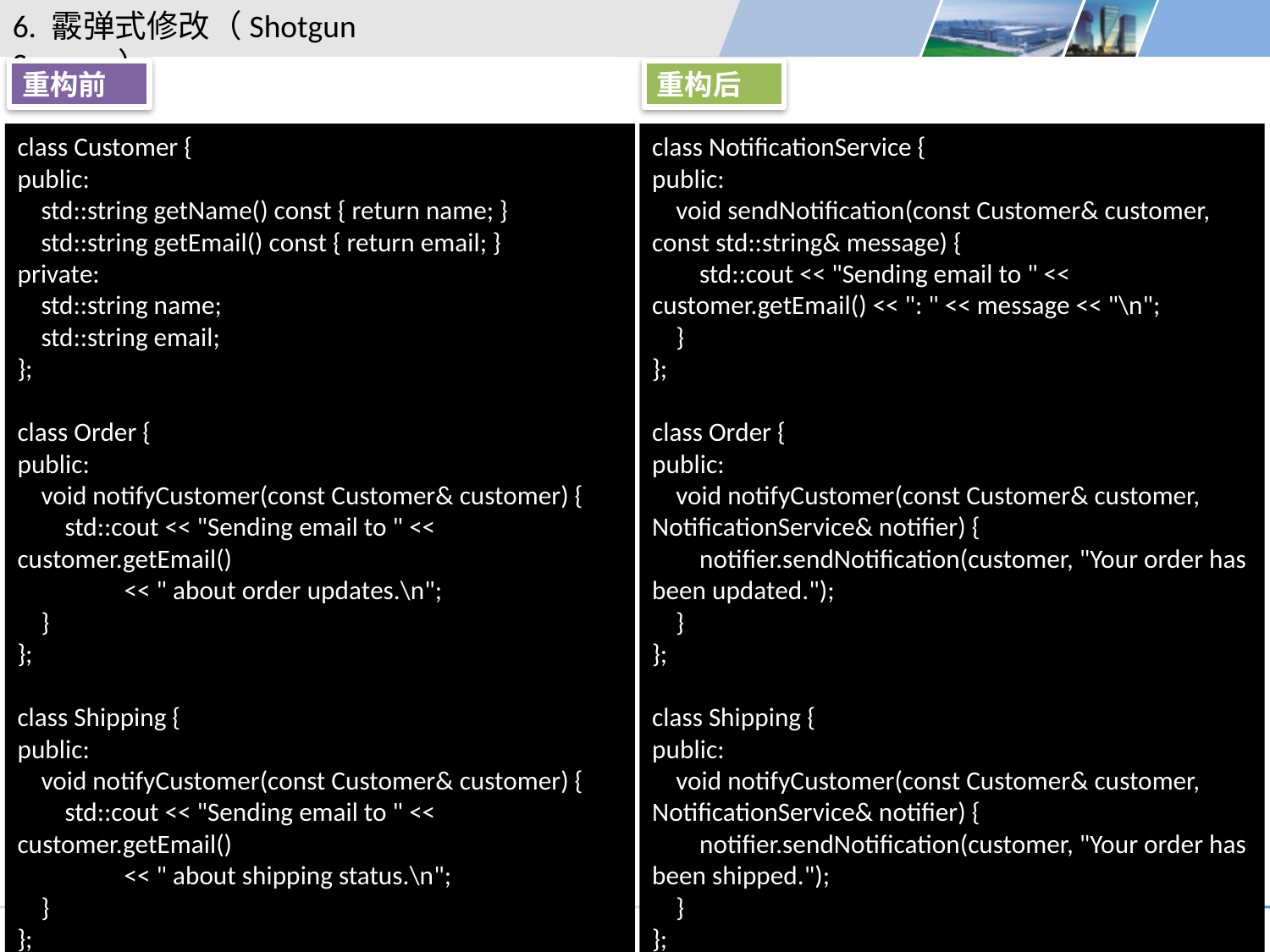

6. 霰弹式修改（Shotgun Surgery）
重构前
重构后

class Customer {
public:
    std::string getName() const { return name; }
    std::string getEmail() const { return email; }
private:
    std::string name;
    std::string email;
};

class Order {
public:
    void notifyCustomer(const Customer& customer) {
        std::cout << "Sending email to " << customer.getEmail()
                  << " about order updates.\n";
    }
};

class Shipping {
public:
    void notifyCustomer(const Customer& customer) {
        std::cout << "Sending email to " << customer.getEmail()
                  << " about shipping status.\n";
    }
};
class NotificationService {
public:
    void sendNotification(const Customer& customer, const std::string& message) {
        std::cout << "Sending email to " << customer.getEmail() << ": " << message << "\n";
    }
};

class Order {
public:
    void notifyCustomer(const Customer& customer, NotificationService& notifier) {
        notifier.sendNotification(customer, "Your order has been updated.");
    }
};

class Shipping {
public:
    void notifyCustomer(const Customer& customer, NotificationService& notifier) {
        notifier.sendNotification(customer, "Your order has been shipped.");
    }
};